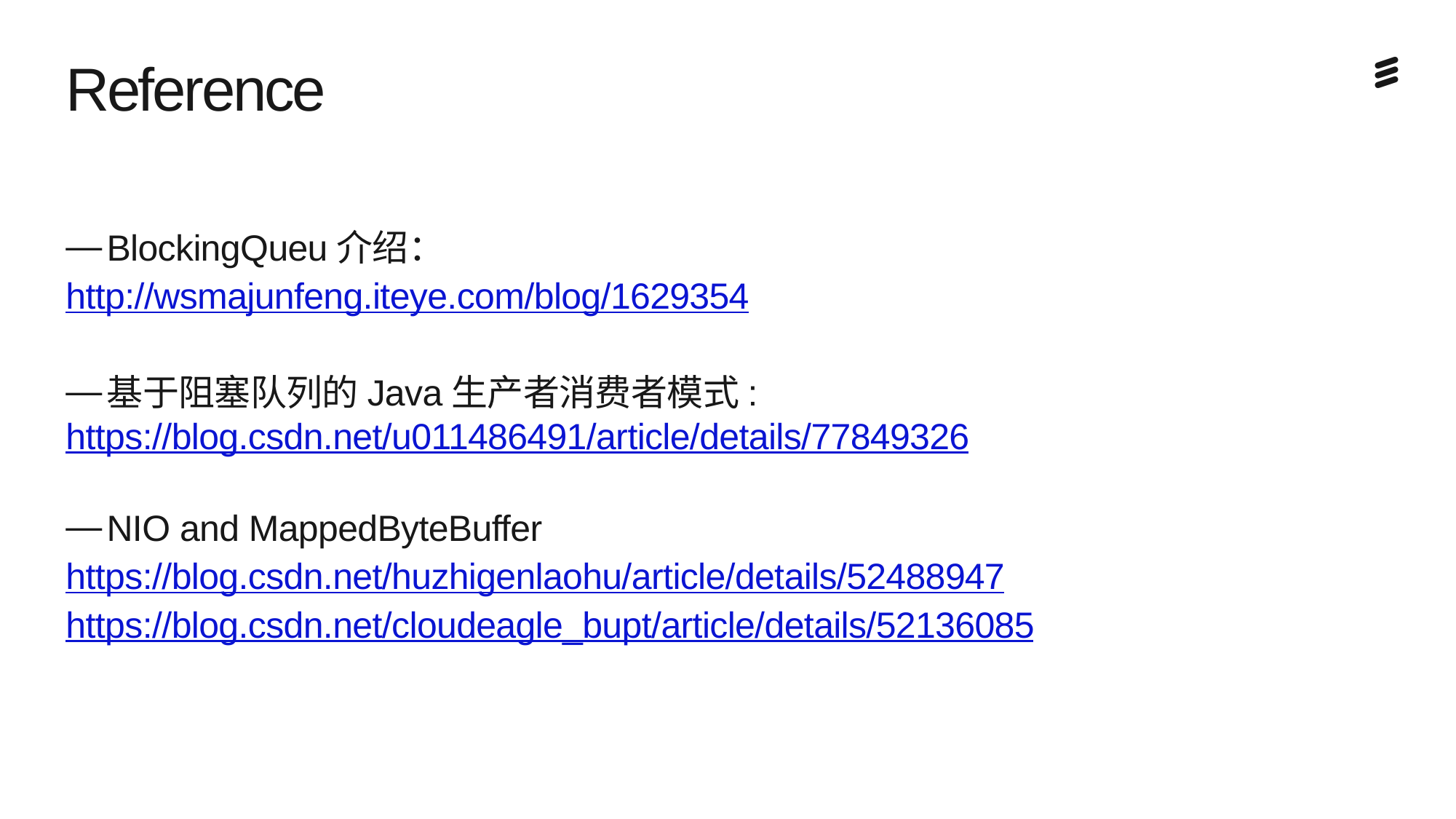

# Reference
BlockingQueu介绍：
http://wsmajunfeng.iteye.com/blog/1629354

基于阻塞队列的Java生产者消费者模式:
https://blog.csdn.net/u011486491/article/details/77849326

NIO and MappedByteBuffer
https://blog.csdn.net/huzhigenlaohu/article/details/52488947
https://blog.csdn.net/cloudeagle_bupt/article/details/52136085